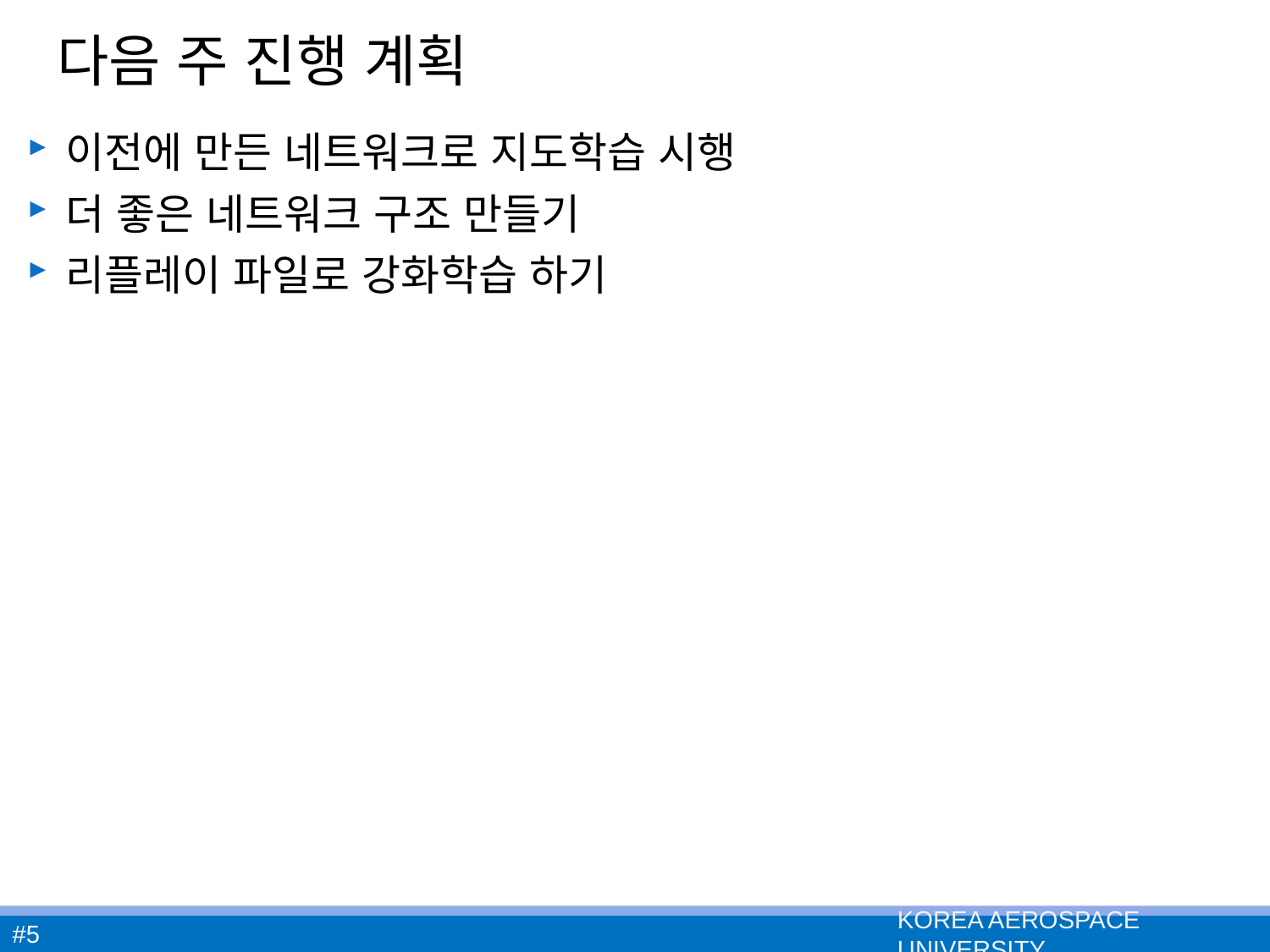

# 다음 주 진행 계획
이전에 만든 네트워크로 지도학습 시행
더 좋은 네트워크 구조 만들기
리플레이 파일로 강화학습 하기
#5